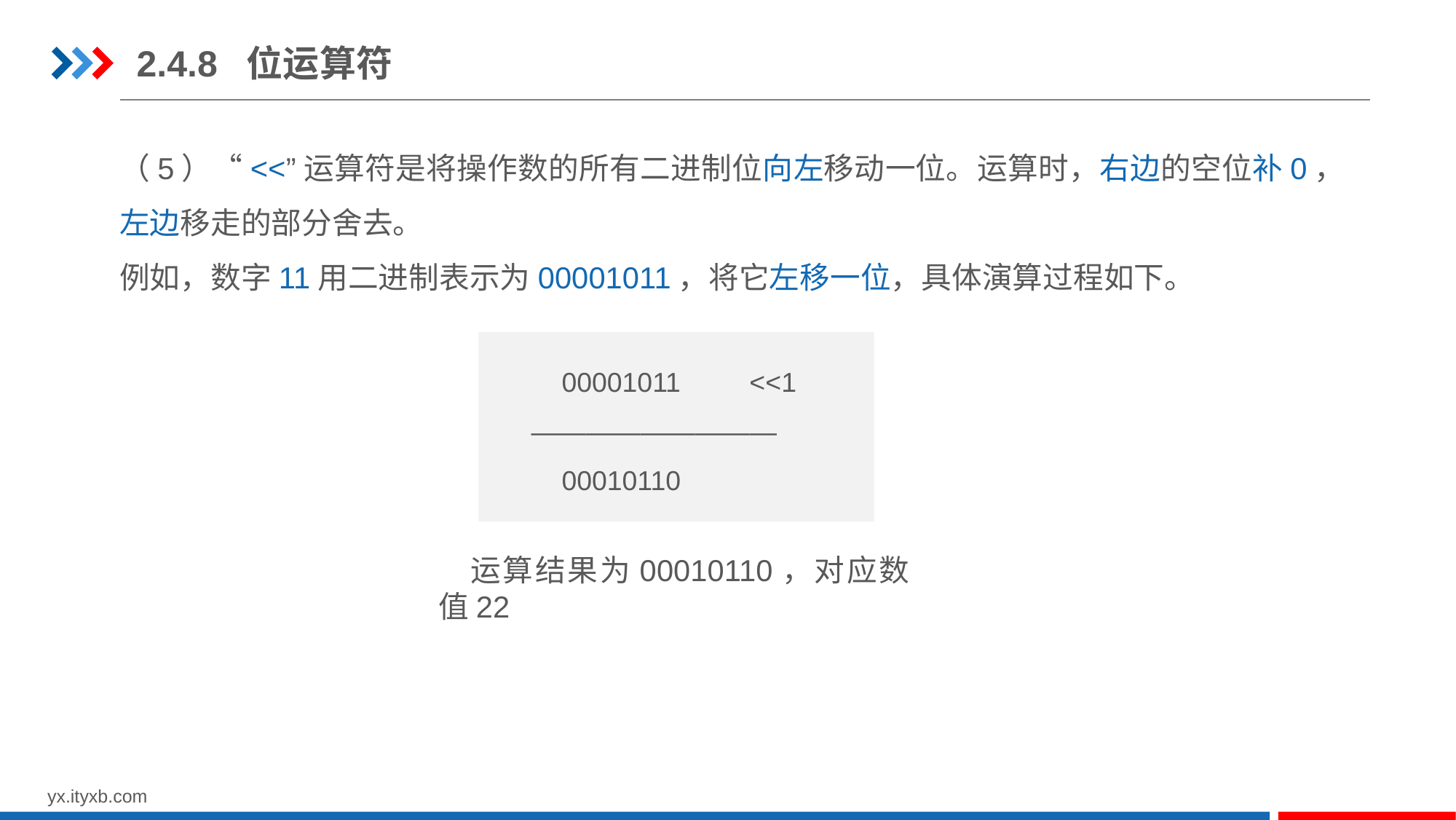

2.4.8  位运算符
（5）“<<”运算符是将操作数的所有二进制位向左移动一位。运算时，右边的空位补0，左边移走的部分舍去。
例如，数字11用二进制表示为00001011，将它左移一位，具体演算过程如下。

    00001011         <<1
—————————
    00010110
运算结果为00010110，对应数值22